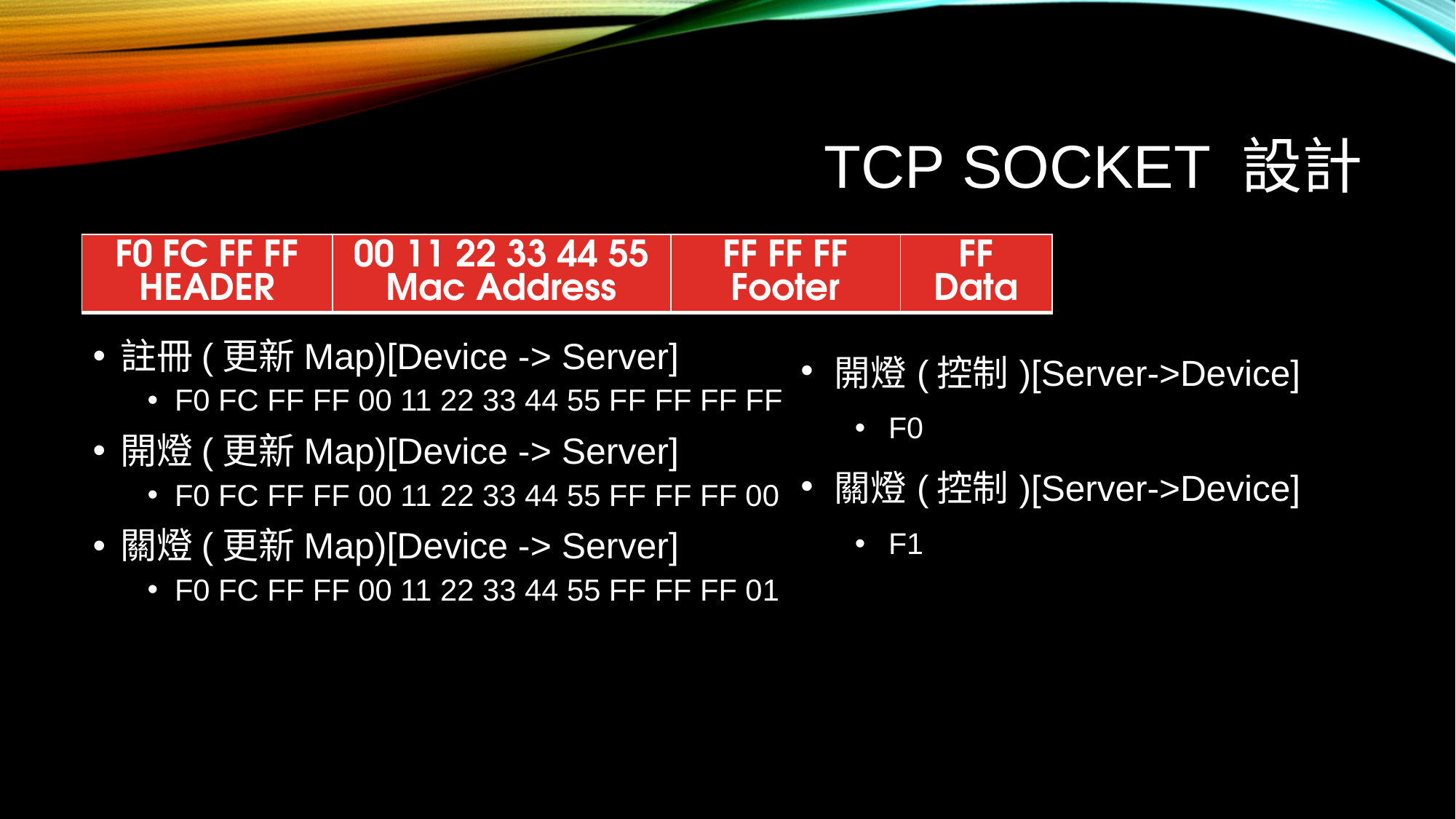

# TCP Socket 設計
| F0 FC FF FF HEADER | 00 11 22 33 44 55 Mac Address | FF FF FF Footer | FF Data |
| --- | --- | --- | --- |
註冊(更新Map)[Device -> Server]
F0 FC FF FF 00 11 22 33 44 55 FF FF FF FF
開燈(更新Map)[Device -> Server]
F0 FC FF FF 00 11 22 33 44 55 FF FF FF 00
關燈(更新Map)[Device -> Server]
F0 FC FF FF 00 11 22 33 44 55 FF FF FF 01
開燈(控制)[Server->Device]
F0
關燈(控制)[Server->Device]
F1